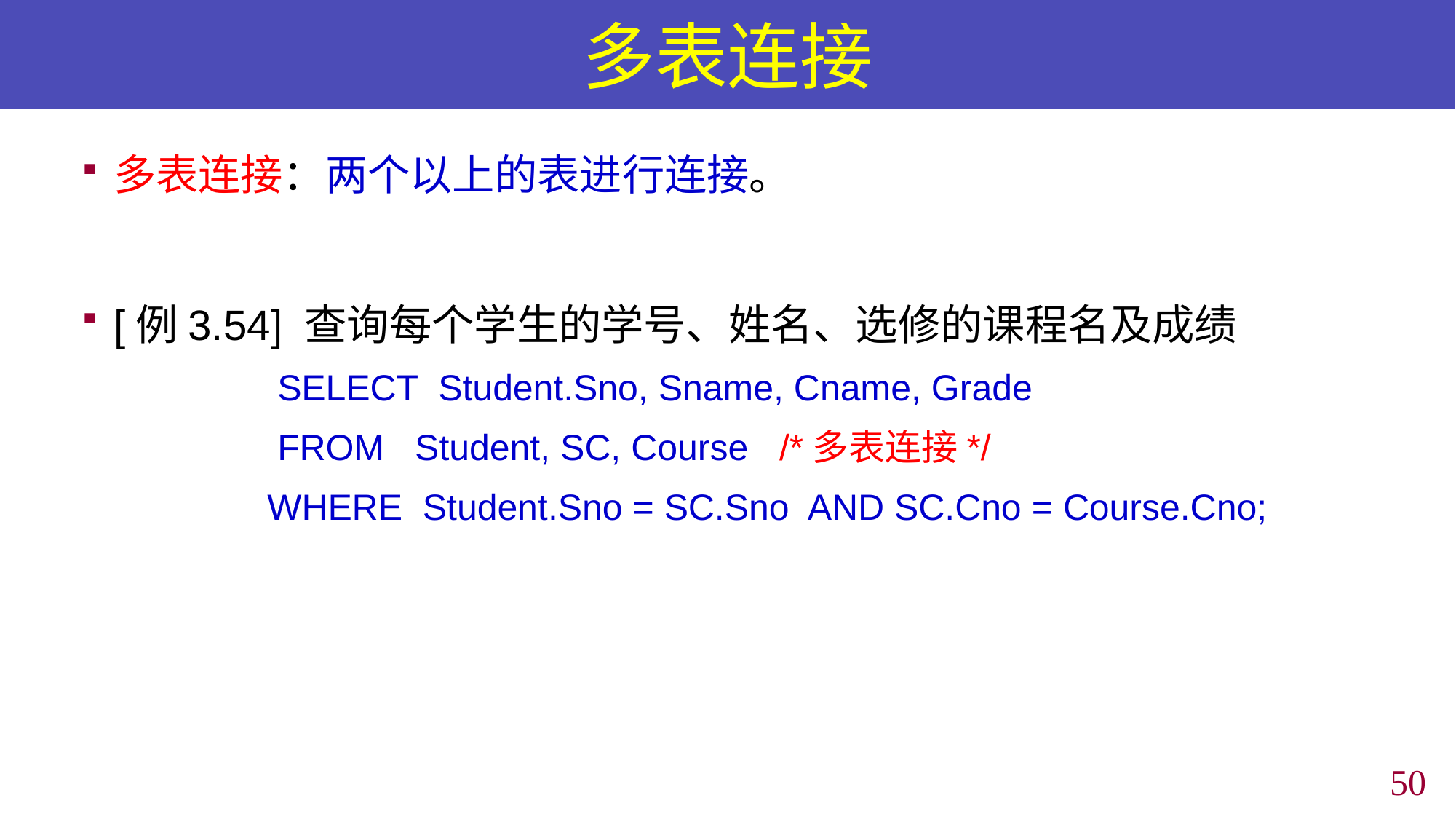

# 多表连接
多表连接：两个以上的表进行连接。

[例3.54] 查询每个学生的学号、姓名、选修的课程名及成绩
               SELECT  Student.Sno, Sname, Cname, Grade
               FROM   Student, SC, Course   /*多表连接*/
              WHERE  Student.Sno = SC.Sno  AND SC.Cno = Course.Cno;

50